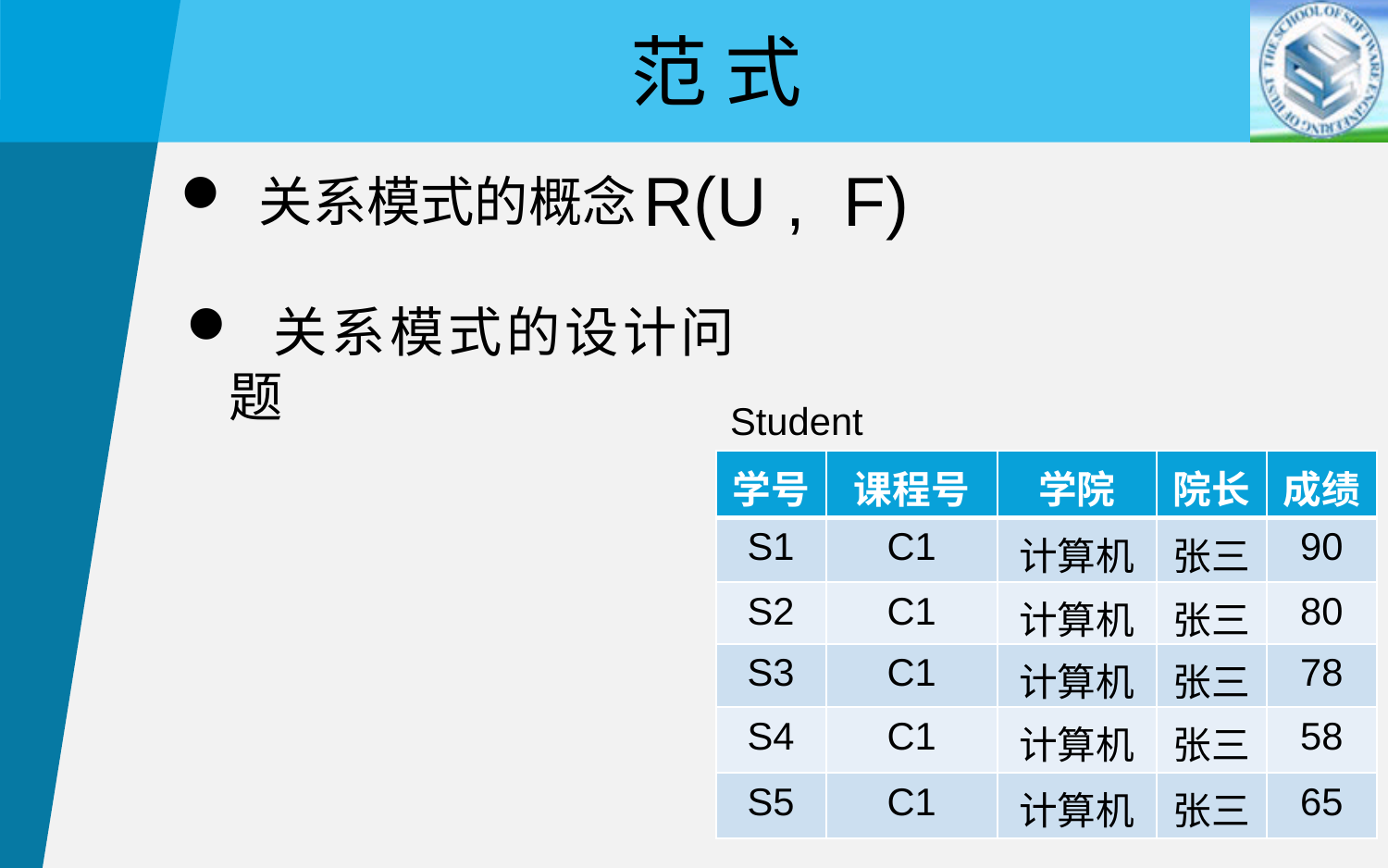

范 式
R(U ,  F)
 关系模式的概念
 关系模式的设计问题
Student
| 学号 | 课程号 | 学院 | 院长 | 成绩 |
| --- | --- | --- | --- | --- |
| S1 | C1 | 计算机 | 张三 | 90 |
| S2 | C1 | 计算机 | 张三 | 80 |
| S3 | C1 | 计算机 | 张三 | 78 |
| S4 | C1 | 计算机 | 张三 | 58 |
| S5 | C1 | 计算机 | 张三 | 65 |